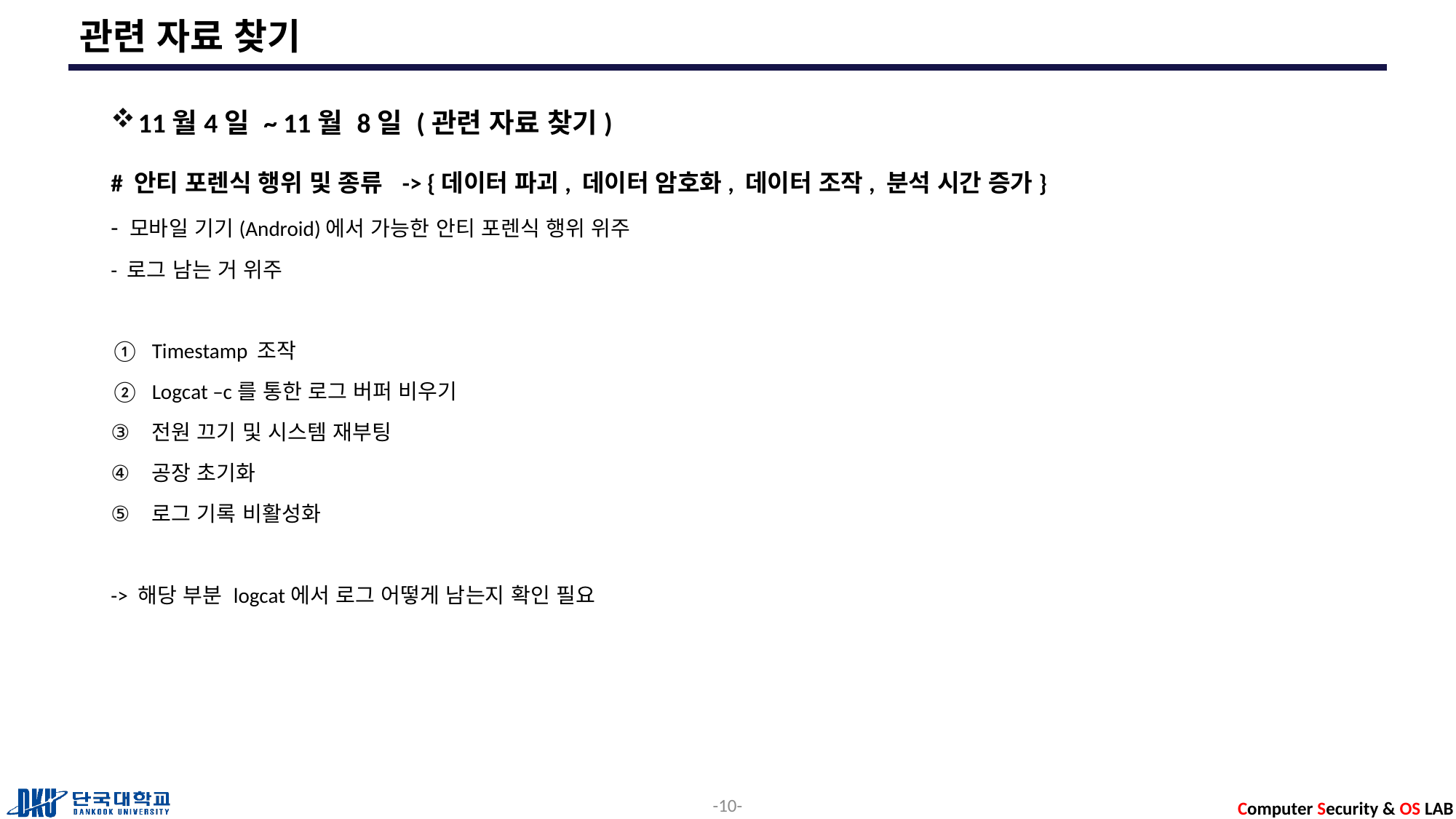

# 관련 자료 찾기
11월4일 ~ 11월 8일 (관련 자료 찾기)
# 안티 포렌식 행위 및 종류  -> {데이터 파괴, 데이터 암호화, 데이터 조작, 분석 시간 증가}
- 모바일 기기(Android)에서 가능한 안티 포렌식 행위 위주
- 로그 남는 거 위주

Timestamp 조작
Logcat –c를 통한 로그 버퍼 비우기
전원 끄기 및 시스템 재부팅
공장 초기화
로그 기록 비활성화

-> 해당 부분 logcat에서 로그 어떻게 남는지 확인 필요
10